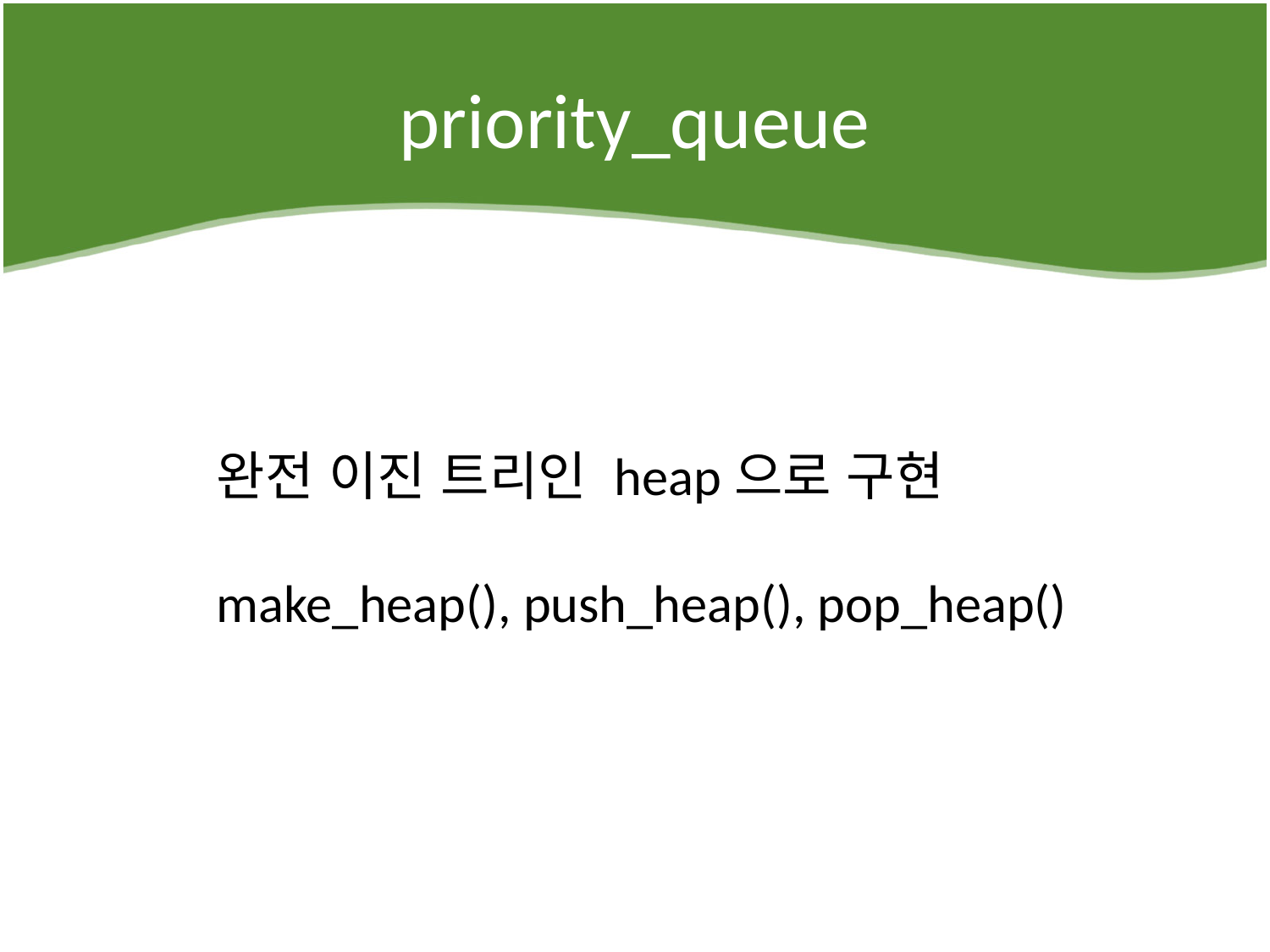

# priority_queue
완전 이진 트리인 heap으로 구현

make_heap(), push_heap(), pop_heap()